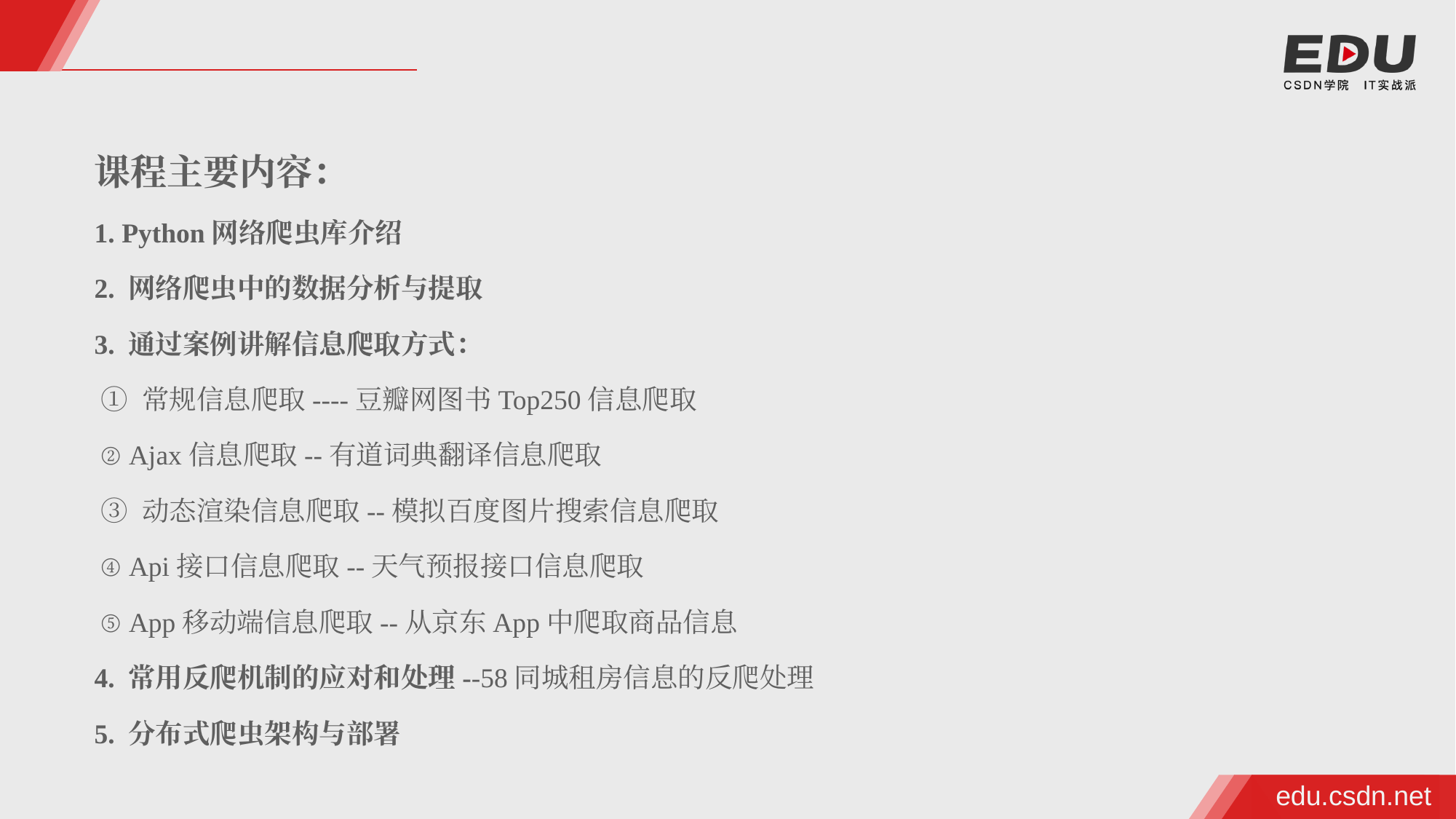

课程主要内容：
1. Python网络爬虫库介绍
2. 网络爬虫中的数据分析与提取
3. 通过案例讲解信息爬取方式：
 ① 常规信息爬取----豆瓣网图书Top250信息爬取
 ② Ajax信息爬取--有道词典翻译信息爬取
 ③ 动态渲染信息爬取--模拟百度图片搜索信息爬取
 ④ Api接口信息爬取--天气预报接口信息爬取
 ⑤ App移动端信息爬取--从京东App中爬取商品信息
4. 常用反爬机制的应对和处理--58同城租房信息的反爬处理
5. 分布式爬虫架构与部署